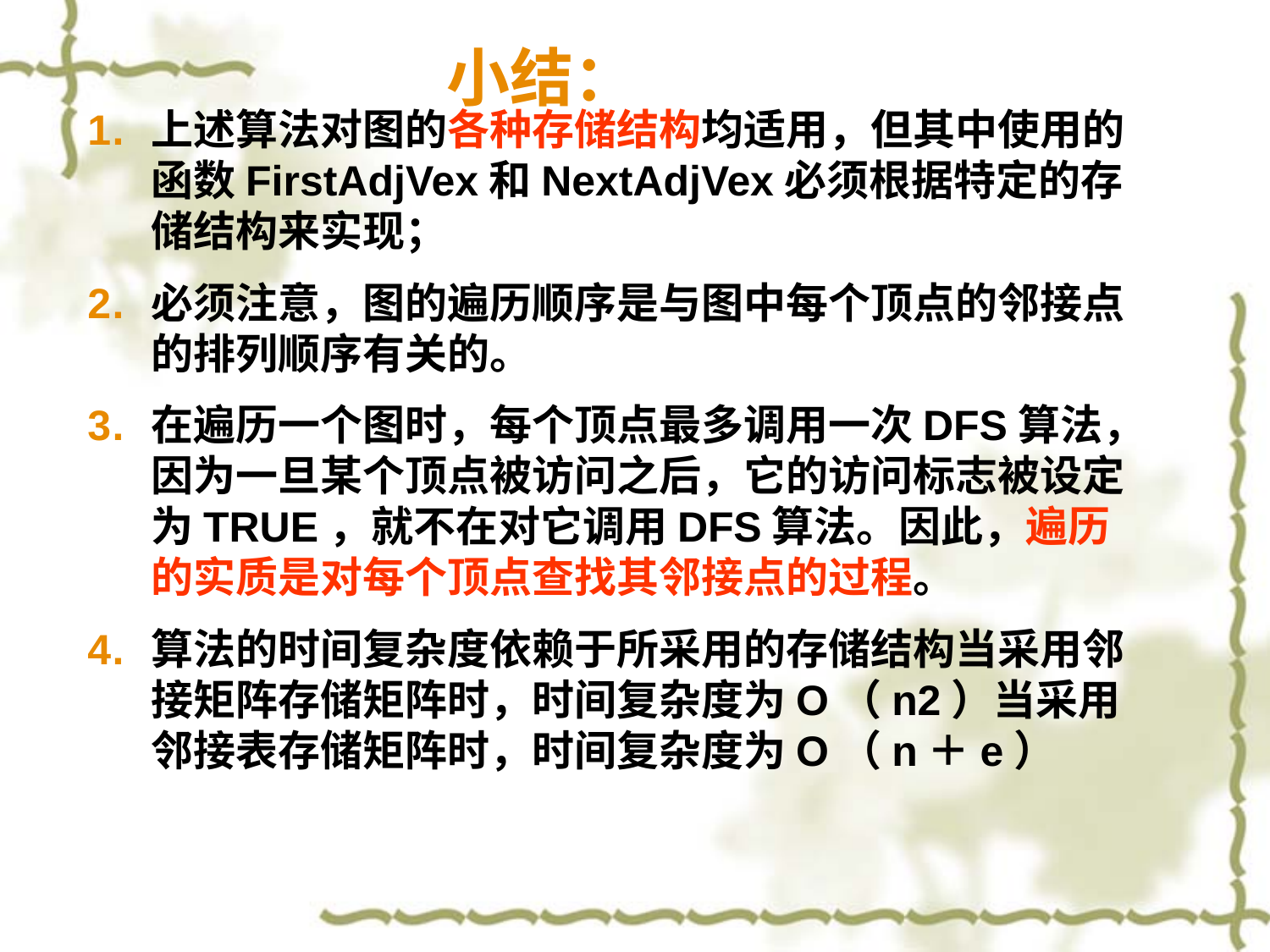

小结：
上述算法对图的各种存储结构均适用，但其中使用的函数FirstAdjVex和NextAdjVex必须根据特定的存储结构来实现；
必须注意，图的遍历顺序是与图中每个顶点的邻接点的排列顺序有关的。
在遍历一个图时，每个顶点最多调用一次DFS算法，因为一旦某个顶点被访问之后，它的访问标志被设定为TRUE，就不在对它调用DFS算法。因此，遍历的实质是对每个顶点查找其邻接点的过程。
算法的时间复杂度依赖于所采用的存储结构当采用邻接矩阵存储矩阵时，时间复杂度为O（n2）当采用邻接表存储矩阵时，时间复杂度为O（n＋e）